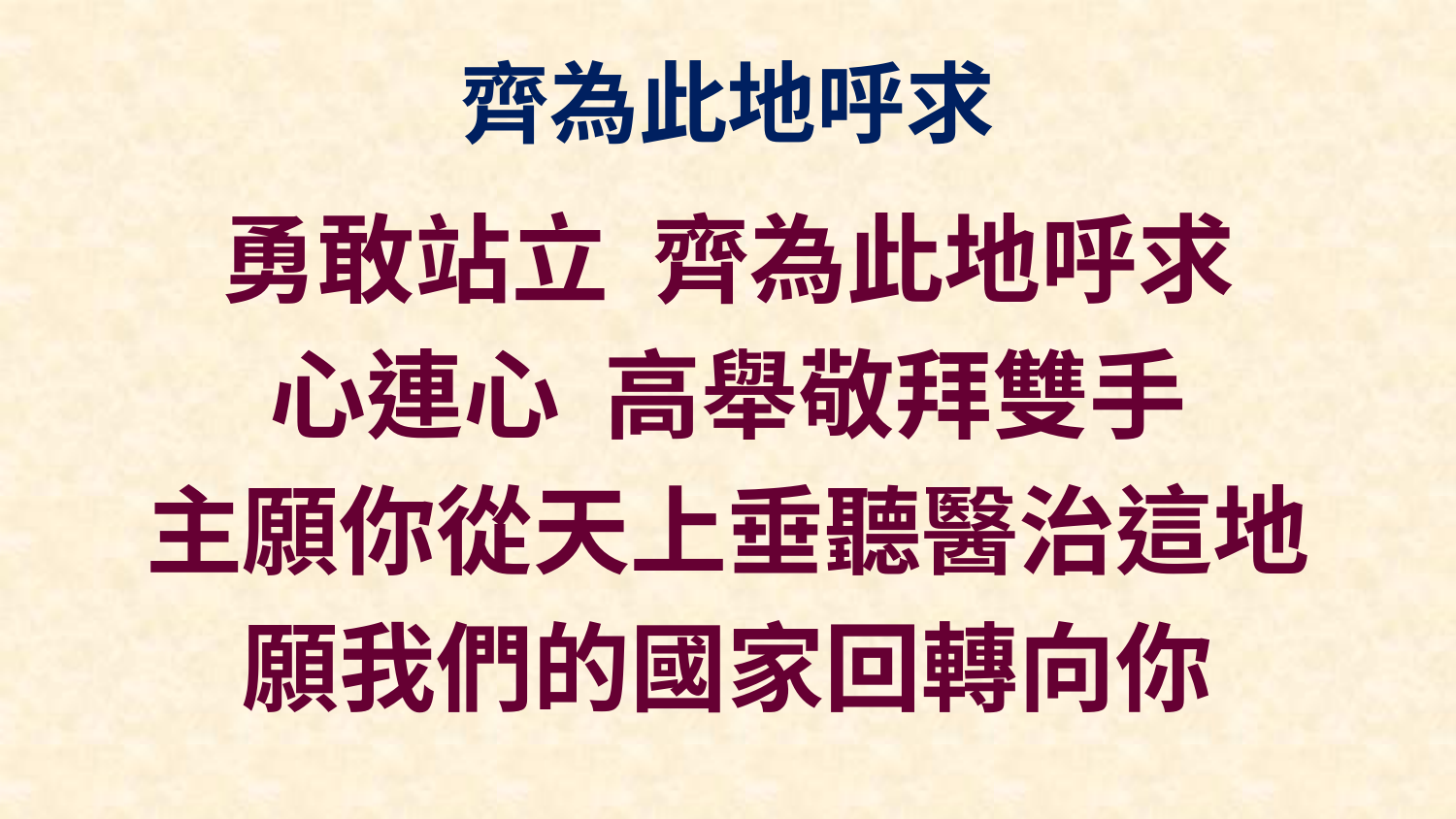

# 齊為此地呼求
勇敢站立  齊為此地呼求
心連心  高舉敬拜雙手
主願你從天上垂聽醫治這地
願我們的國家回轉向你